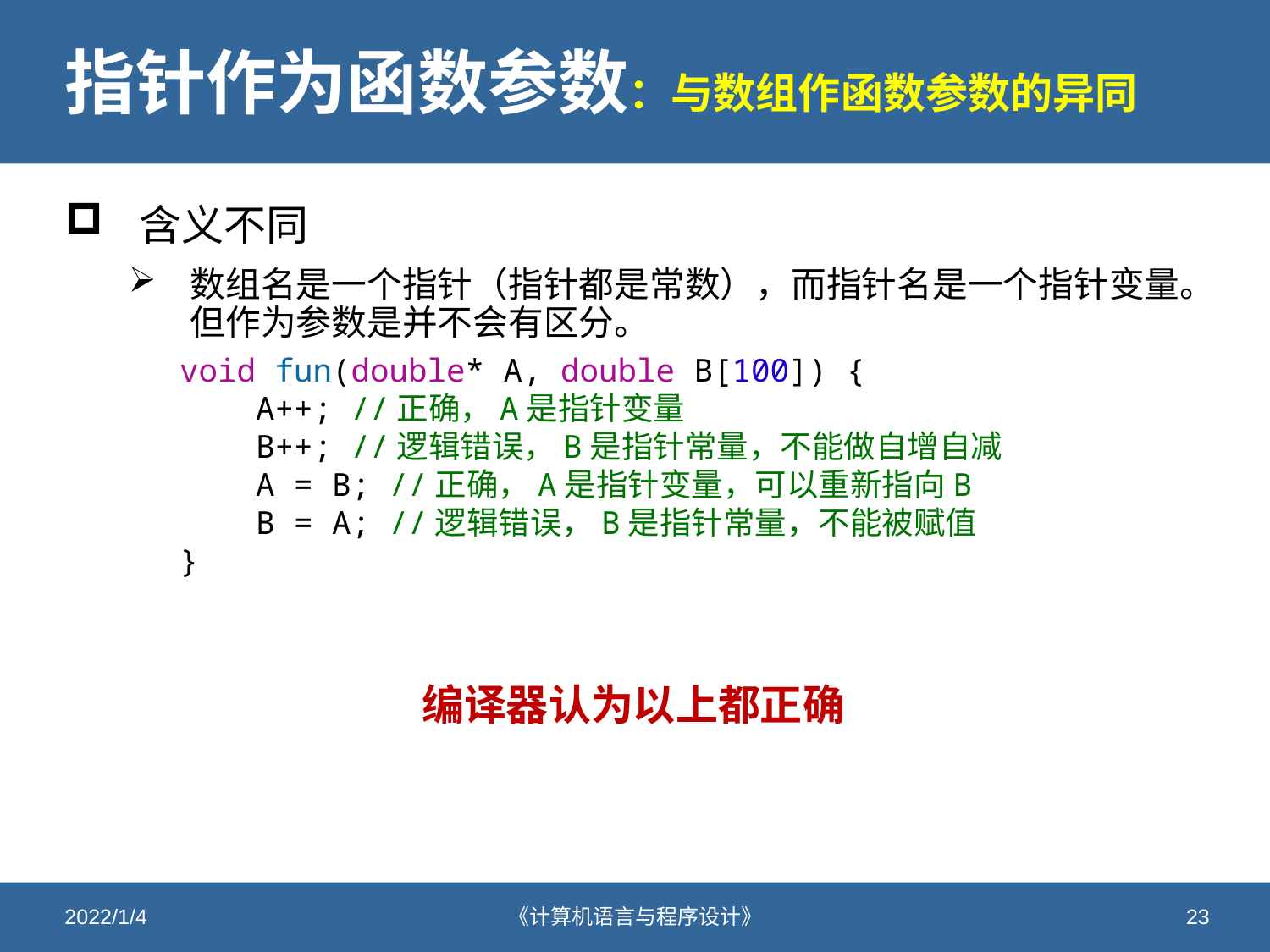

# 指针作为函数参数：与数组作函数参数的异同
含义不同
数组名是一个指针（指针都是常数），而指针名是一个指针变量。但作为参数是并不会有区分。

void fun(double* A, double B[100]) {
    A++; //正确，A是指针变量
    B++; //逻辑错误，B是指针常量，不能做自增自减
    A = B; //正确，A是指针变量，可以重新指向B
    B = A; //逻辑错误，B是指针常量，不能被赋值
}
编译器认为以上都正确
2022/1/4
《计算机语言与程序设计》
23